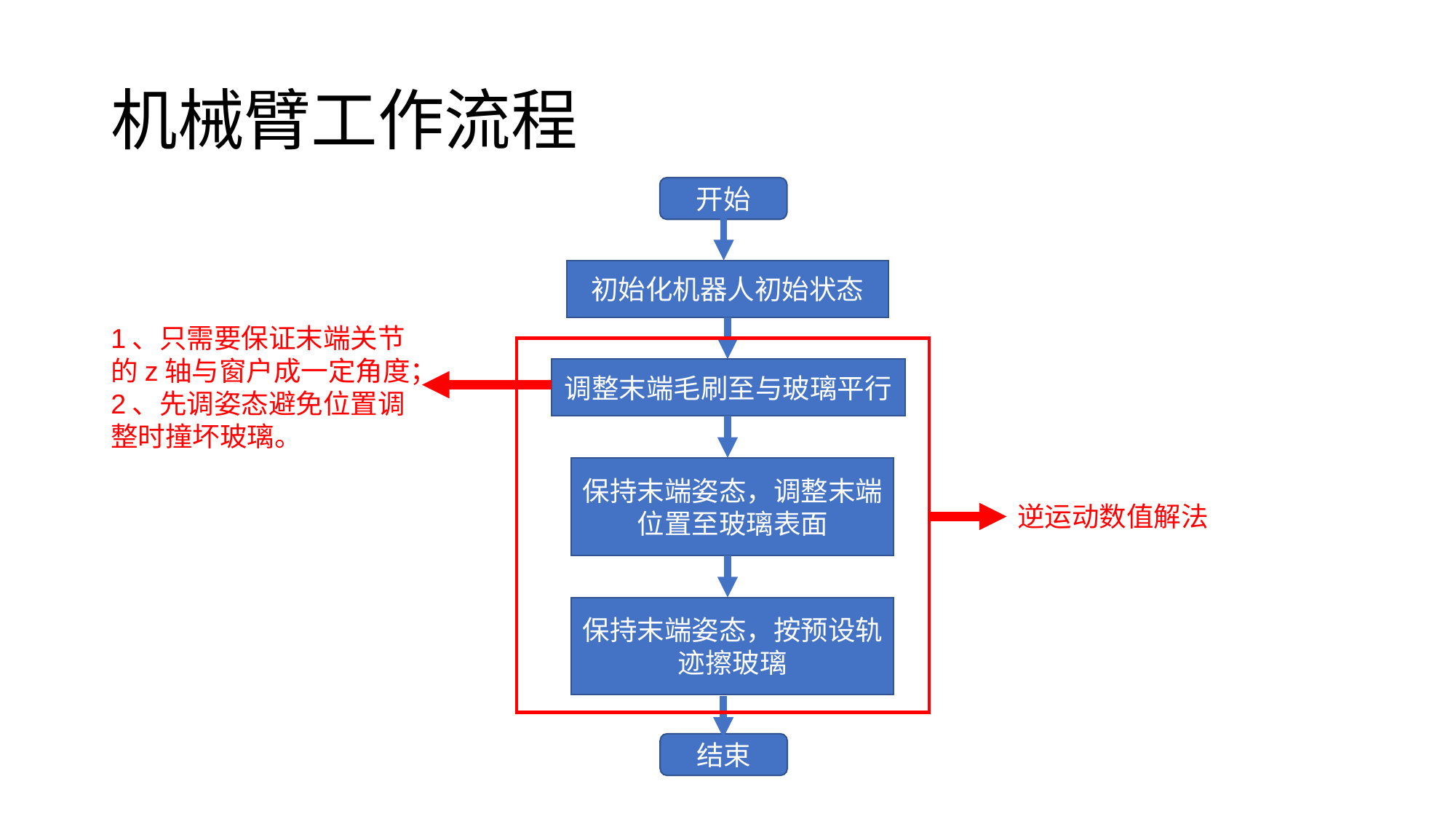

# 机械臂工作流程
开始
初始化机器人初始状态
1、只需要保证末端关节的z轴与窗户成一定角度；
2、先调姿态避免位置调整时撞坏玻璃。

调整末端毛刷至与玻璃平行
保持末端姿态，调整末端位置至玻璃表面
逆运动数值解法
保持末端姿态，按预设轨迹擦玻璃
结束